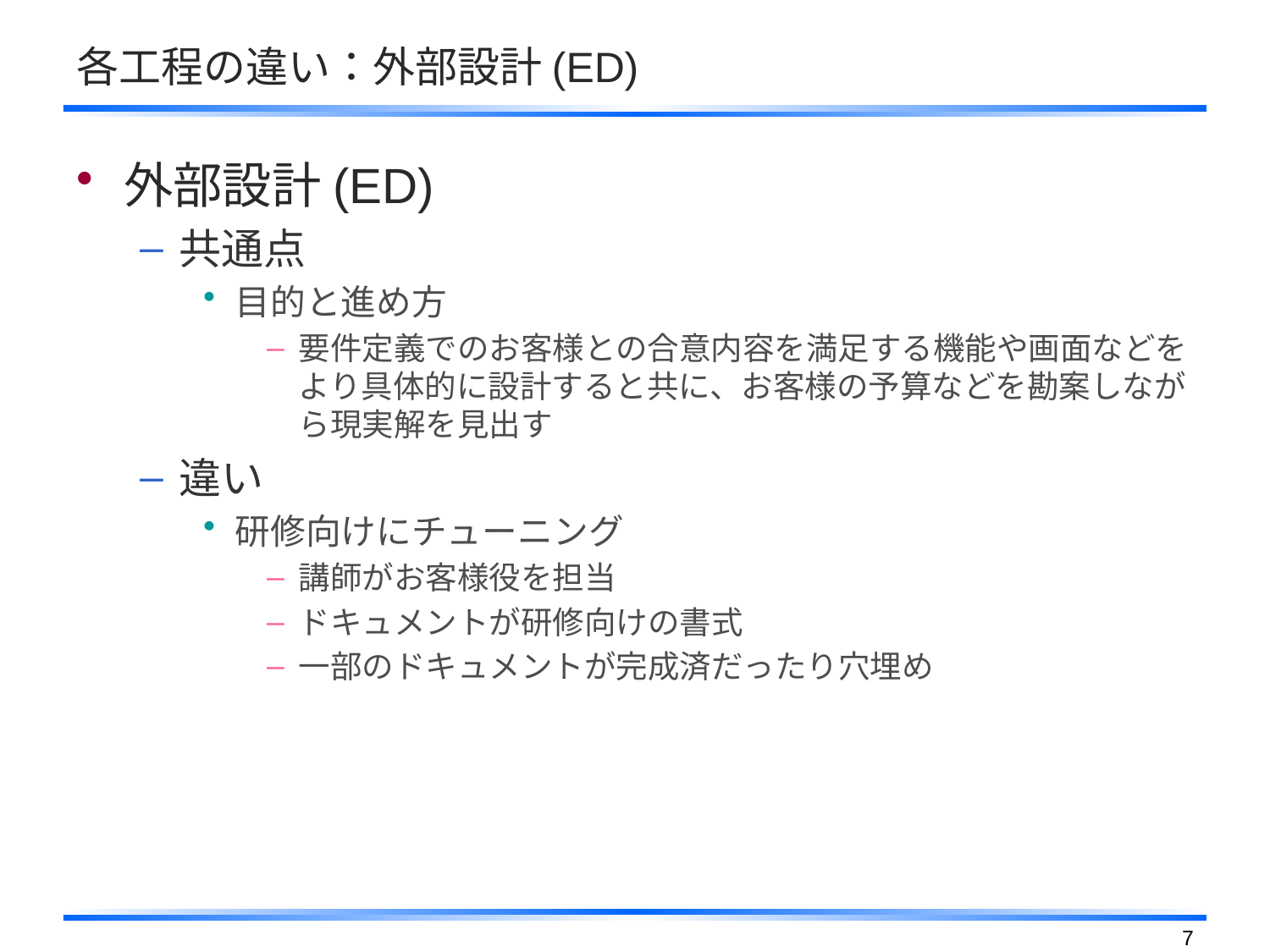

# 各工程の違い：外部設計(ED)
外部設計(ED)
共通点
目的と進め方
要件定義でのお客様との合意内容を満足する機能や画面などをより具体的に設計すると共に、お客様の予算などを勘案しながら現実解を見出す
違い
研修向けにチューニング
講師がお客様役を担当
ドキュメントが研修向けの書式
一部のドキュメントが完成済だったり穴埋め
7